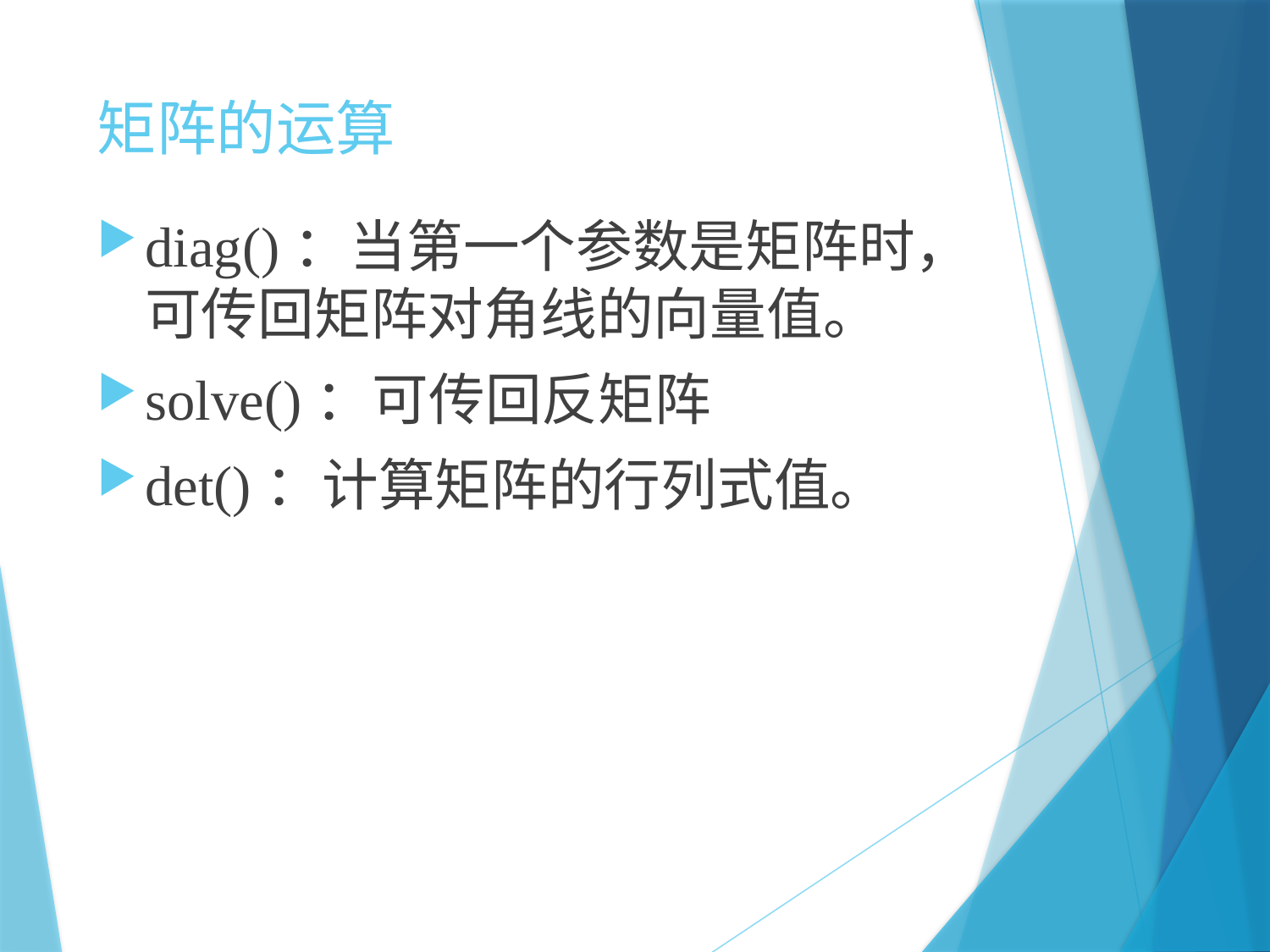

# 矩阵的运算
diag()：当第一个参数是矩阵时，可传回矩阵对角线的向量值。
solve()：可传回反矩阵
det()：计算矩阵的行列式值。